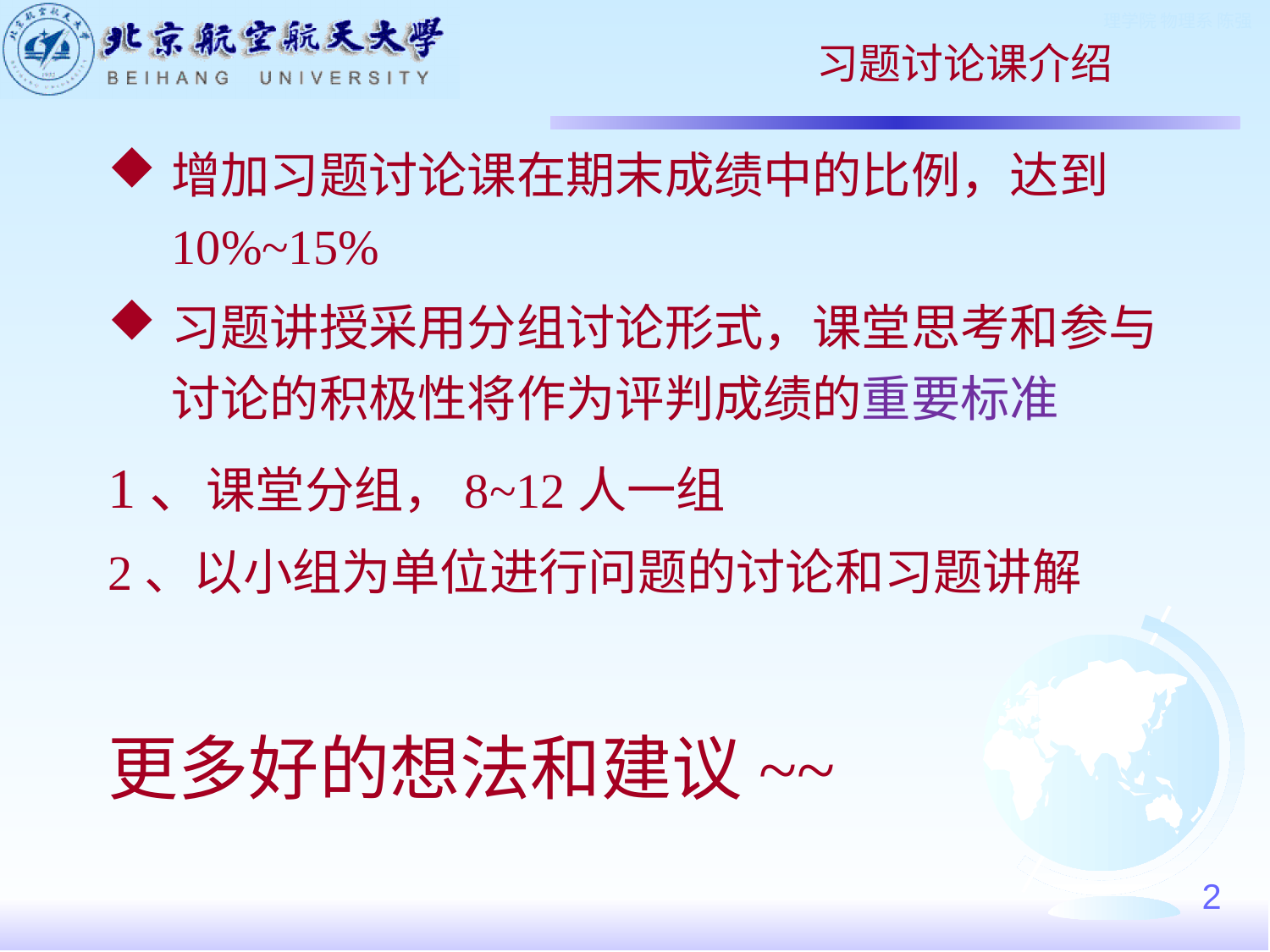

习题讨论课介绍
增加习题讨论课在期末成绩中的比例，达到10%~15%
习题讲授采用分组讨论形式，课堂思考和参与讨论的积极性将作为评判成绩的重要标准
1、课堂分组，8~12人一组
2、以小组为单位进行问题的讨论和习题讲解

更多好的想法和建议~~

2